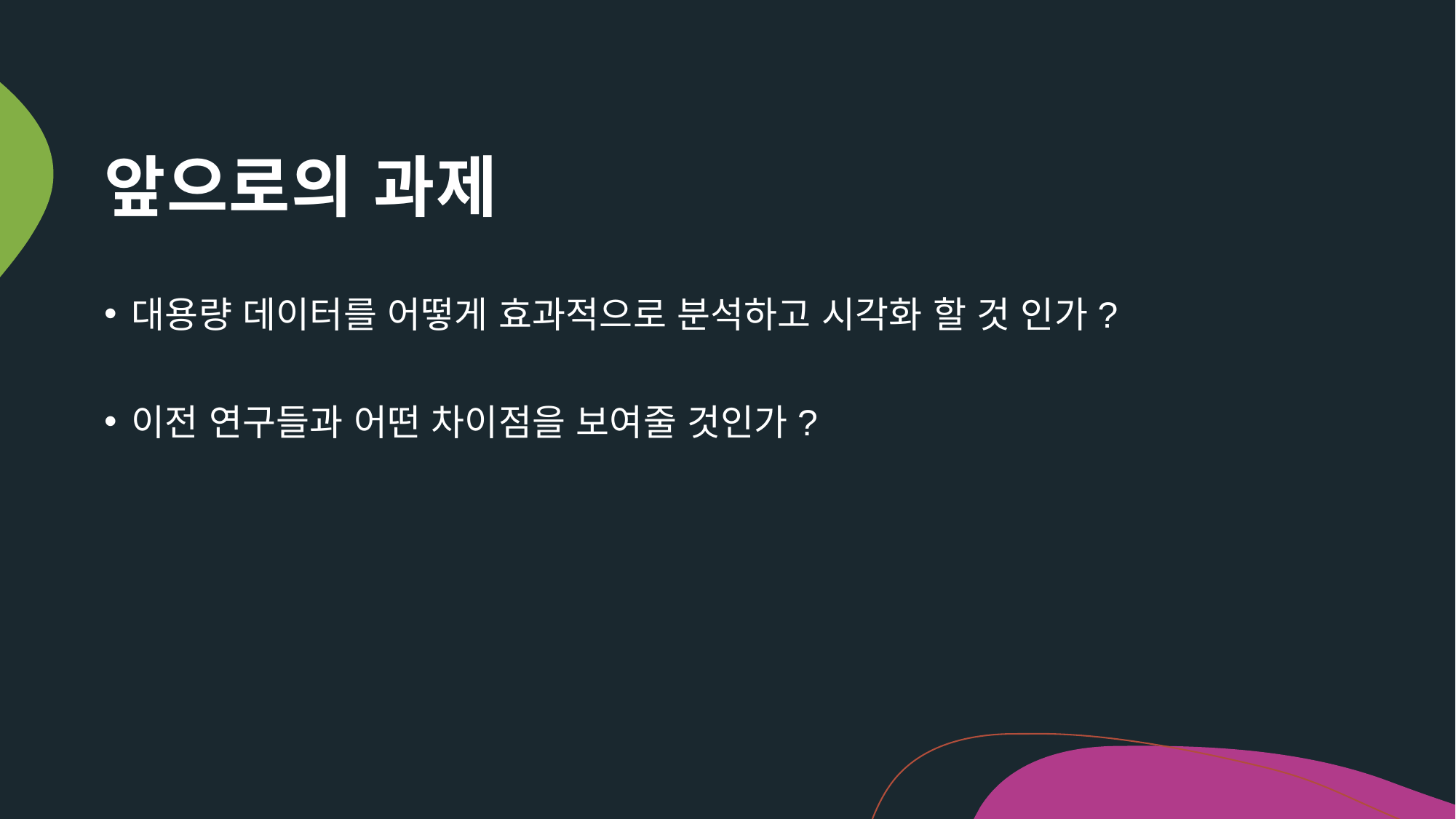

# 앞으로의 과제
대용량 데이터를 어떻게 효과적으로 분석하고 시각화 할 것 인가?
이전 연구들과 어떤 차이점을 보여줄 것인가?